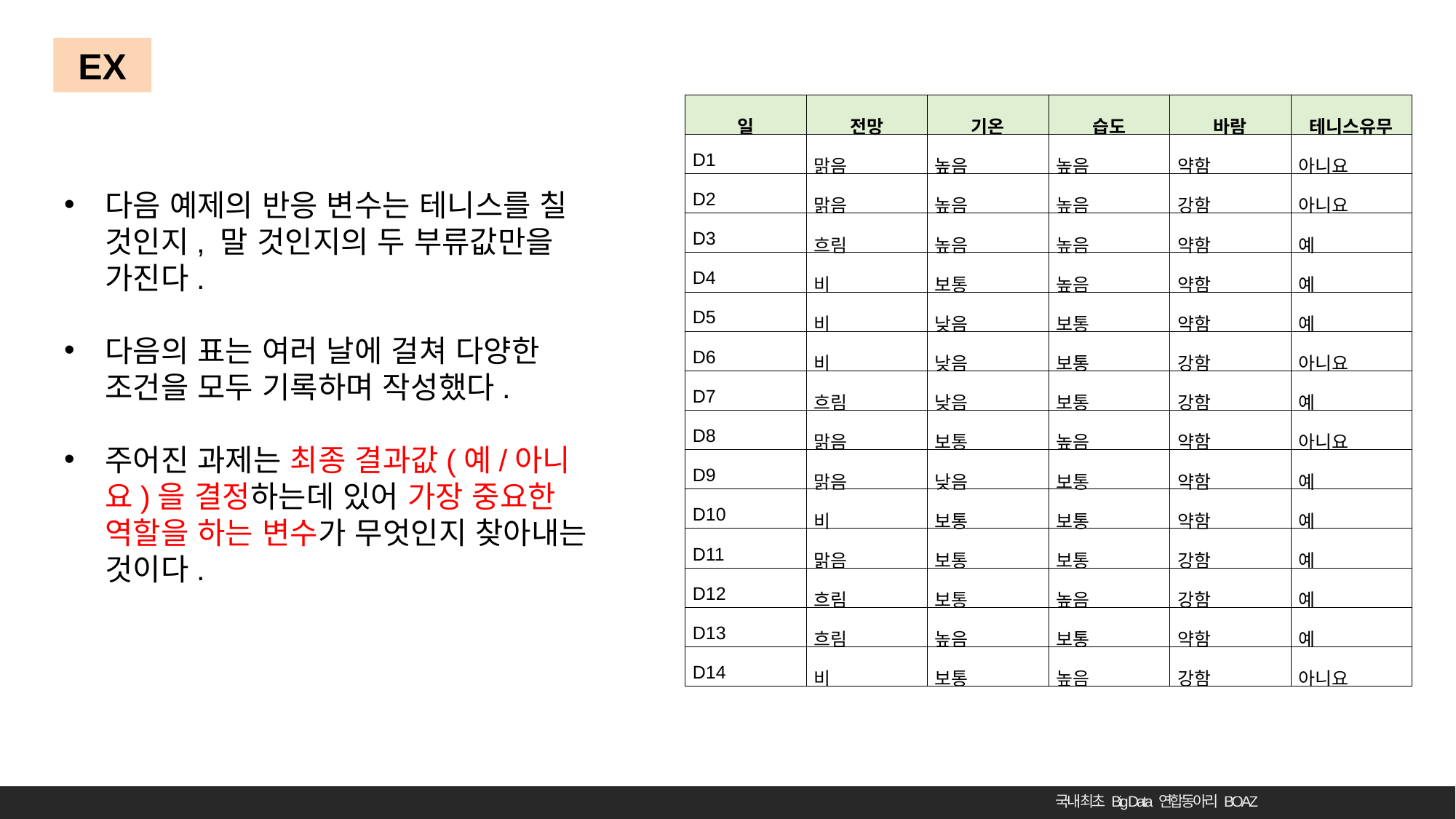

EX
| 일 | 전망 | 기온 | 습도 | 바람 | 테니스유무 |
| --- | --- | --- | --- | --- | --- |
| D1 | 맑음 | 높음 | 높음 | 약함 | 아니요 |
| D2 | 맑음 | 높음 | 높음 | 강함 | 아니요 |
| D3 | 흐림 | 높음 | 높음 | 약함 | 예 |
| D4 | 비 | 보통 | 높음 | 약함 | 예 |
| D5 | 비 | 낮음 | 보통 | 약함 | 예 |
| D6 | 비 | 낮음 | 보통 | 강함 | 아니요 |
| D7 | 흐림 | 낮음 | 보통 | 강함 | 예 |
| D8 | 맑음 | 보통 | 높음 | 약함 | 아니요 |
| D9 | 맑음 | 낮음 | 보통 | 약함 | 예 |
| D10 | 비 | 보통 | 보통 | 약함 | 예 |
| D11 | 맑음 | 보통 | 보통 | 강함 | 예 |
| D12 | 흐림 | 보통 | 높음 | 강함 | 예 |
| D13 | 흐림 | 높음 | 보통 | 약함 | 예 |
| D14 | 비 | 보통 | 높음 | 강함 | 아니요 |
다음 예제의 반응 변수는 테니스를 칠 것인지, 말 것인지의 두 부류값만을 가진다.

다음의 표는 여러 날에 걸쳐 다양한 조건을 모두 기록하며 작성했다.

주어진 과제는 최종 결과값(예/아니요)을 결정하는데 있어 가장 중요한 역할을 하는 변수가 무엇인지 찾아내는 것이다.

국내 최초 Big Data 연합동아리 BOAZ